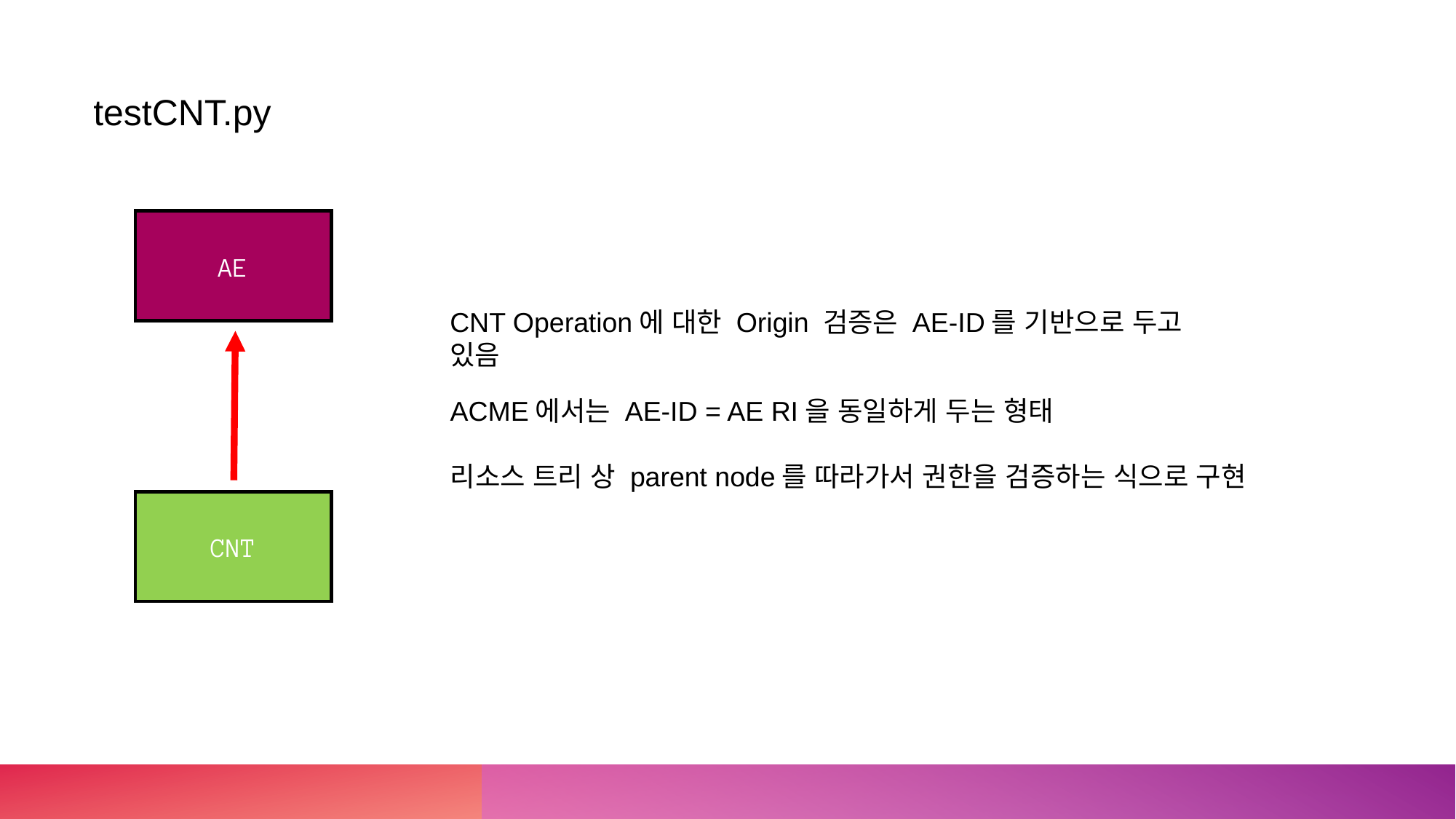

testCNT.py
AE
CNT Operation에 대한 Origin 검증은 AE-ID를 기반으로 두고 있음
ACME에서는 AE-ID = AE RI을 동일하게 두는 형태

리소스 트리 상 parent node를 따라가서 권한을 검증하는 식으로 구현
CNT